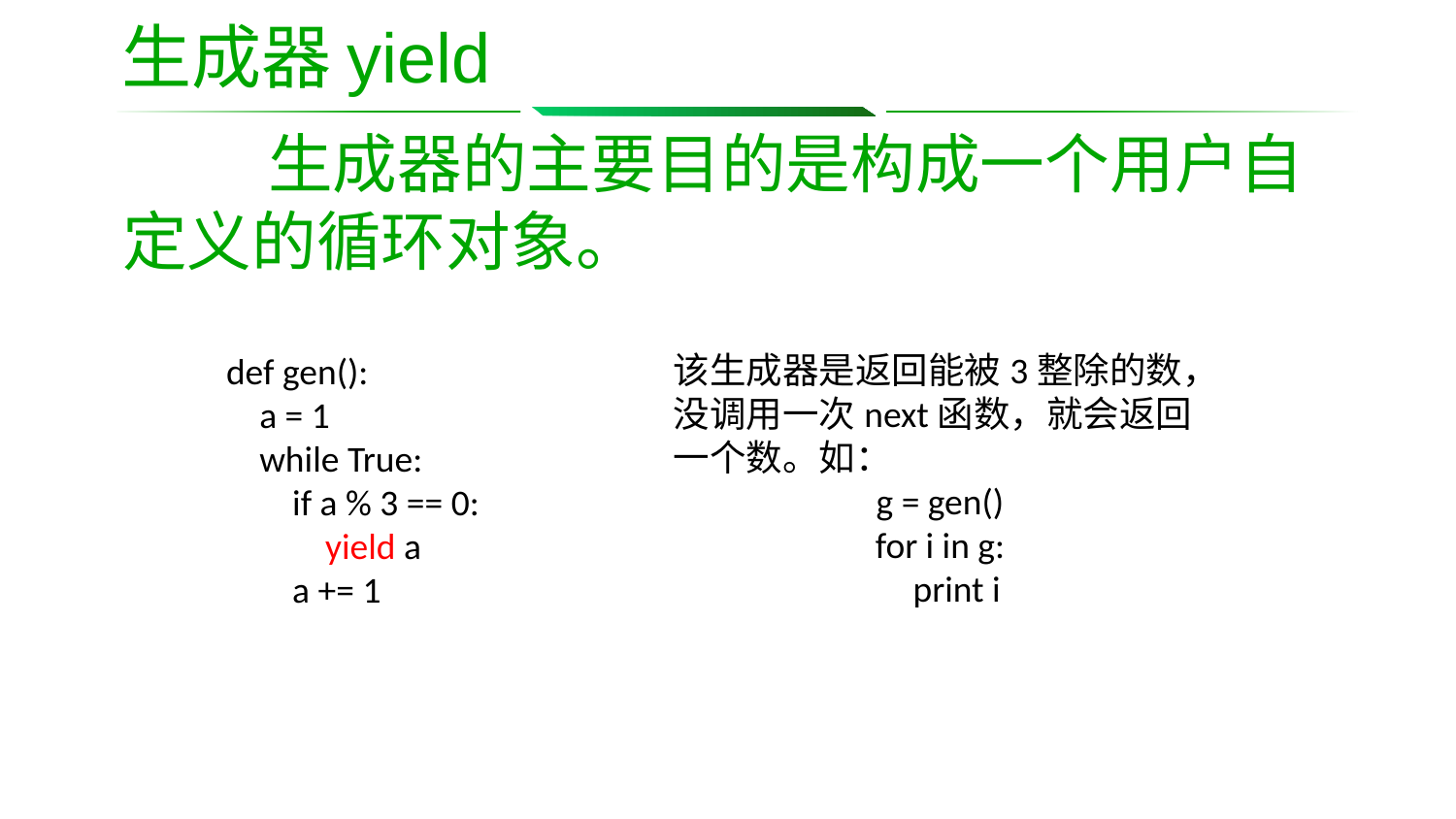

# 生成器yield
	生成器的主要目的是构成一个用户自定义的循环对象。

该生成器是返回能被3整除的数，
没调用一次next函数，就会返回一个数。如：
g = gen()
for i in g:
    print i
def gen():
    a = 1
    while True:
        if a % 3 == 0:
            yield a
        a += 1